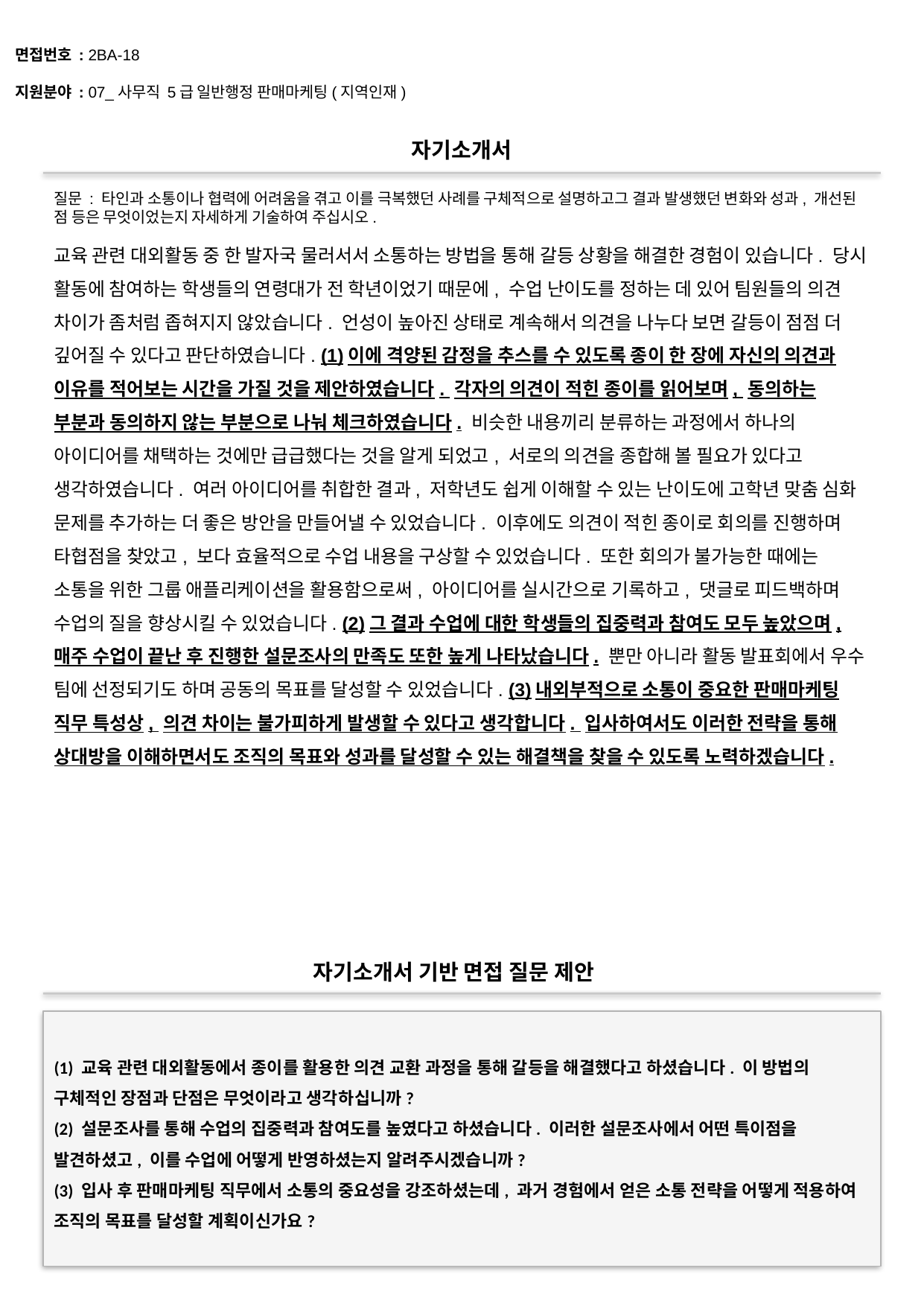

면접번호 : 2BA-18

지원분야 : 07_사무직 5급 일반행정 판매마케팅(지역인재)
#

자기소개서

질문 : 타인과 소통이나 협력에 어려움을 겪고 이를 극복했던 사례를 구체적으로 설명하고그 결과 발생했던 변화와 성과, 개선된 점 등은 무엇이었는지 자세하게 기술하여 주십시오.

교육 관련 대외활동 중 한 발자국 물러서서 소통하는 방법을 통해 갈등 상황을 해결한 경험이 있습니다. 당시 활동에 참여하는 학생들의 연령대가 전 학년이었기 때문에, 수업 난이도를 정하는 데 있어 팀원들의 의견 차이가 좀처럼 좁혀지지 않았습니다. 언성이 높아진 상태로 계속해서 의견을 나누다 보면 갈등이 점점 더 깊어질 수 있다고 판단하였습니다. (1)이에 격양된 감정을 추스를 수 있도록 종이 한 장에 자신의 의견과 이유를 적어보는 시간을 가질 것을 제안하였습니다. 각자의 의견이 적힌 종이를 읽어보며, 동의하는 부분과 동의하지 않는 부분으로 나눠 체크하였습니다. 비슷한 내용끼리 분류하는 과정에서 하나의 아이디어를 채택하는 것에만 급급했다는 것을 알게 되었고, 서로의 의견을 종합해 볼 필요가 있다고 생각하였습니다. 여러 아이디어를 취합한 결과, 저학년도 쉽게 이해할 수 있는 난이도에 고학년 맞춤 심화 문제를 추가하는 더 좋은 방안을 만들어낼 수 있었습니다. 이후에도 의견이 적힌 종이로 회의를 진행하며 타협점을 찾았고, 보다 효율적으로 수업 내용을 구상할 수 있었습니다. 또한 회의가 불가능한 때에는 소통을 위한 그룹 애플리케이션을 활용함으로써, 아이디어를 실시간으로 기록하고, 댓글로 피드백하며 수업의 질을 향상시킬 수 있었습니다. (2)그 결과 수업에 대한 학생들의 집중력과 참여도 모두 높았으며, 매주 수업이 끝난 후 진행한 설문조사의 만족도 또한 높게 나타났습니다. 뿐만 아니라 활동 발표회에서 우수 팀에 선정되기도 하며 공동의 목표를 달성할 수 있었습니다. (3)내외부적으로 소통이 중요한 판매마케팅 직무 특성상, 의견 차이는 불가피하게 발생할 수 있다고 생각합니다. 입사하여서도 이러한 전략을 통해 상대방을 이해하면서도 조직의 목표와 성과를 달성할 수 있는 해결책을 찾을 수 있도록 노력하겠습니다.

자기소개서 기반 면접 질문 제안

(1) 교육 관련 대외활동에서 종이를 활용한 의견 교환 과정을 통해 갈등을 해결했다고 하셨습니다. 이 방법의 구체적인 장점과 단점은 무엇이라고 생각하십니까?
(2) 설문조사를 통해 수업의 집중력과 참여도를 높였다고 하셨습니다. 이러한 설문조사에서 어떤 특이점을 발견하셨고, 이를 수업에 어떻게 반영하셨는지 알려주시겠습니까?
(3) 입사 후 판매마케팅 직무에서 소통의 중요성을 강조하셨는데, 과거 경험에서 얻은 소통 전략을 어떻게 적용하여 조직의 목표를 달성할 계획이신가요?